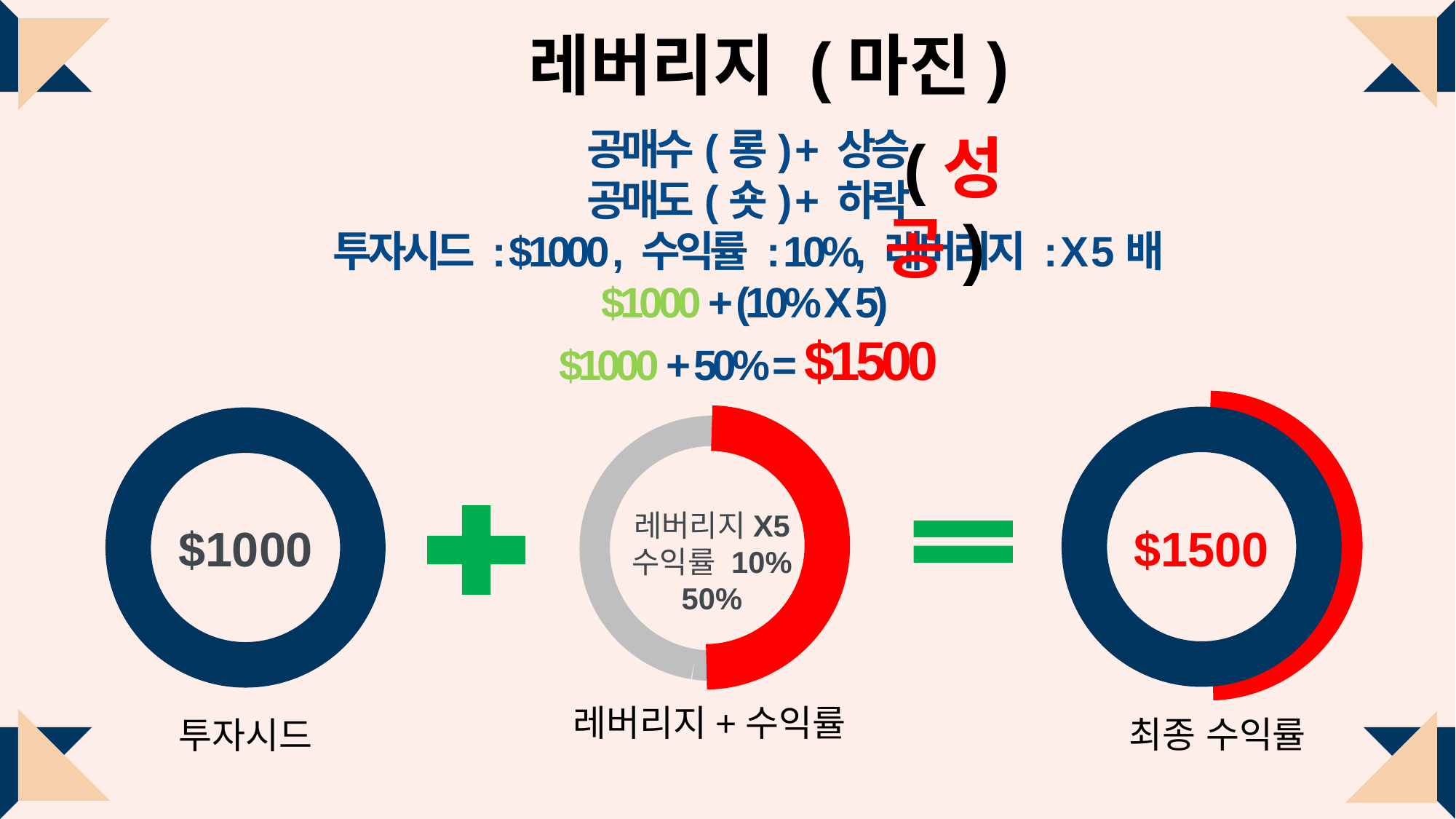

레버리지 (마진)

공매수(롱) + 상승
공매도(숏) + 하락
투자시드 : $1000 , 수익률 : 10%, 레버리지 : X 5배
$1000 + (10% X 5)
$1000 + 50% = $1500
 (성공)

레버리지X5
수익률 10%
50%

$1000
$1500
레버리지+수익률
최종 수익률
투자시드